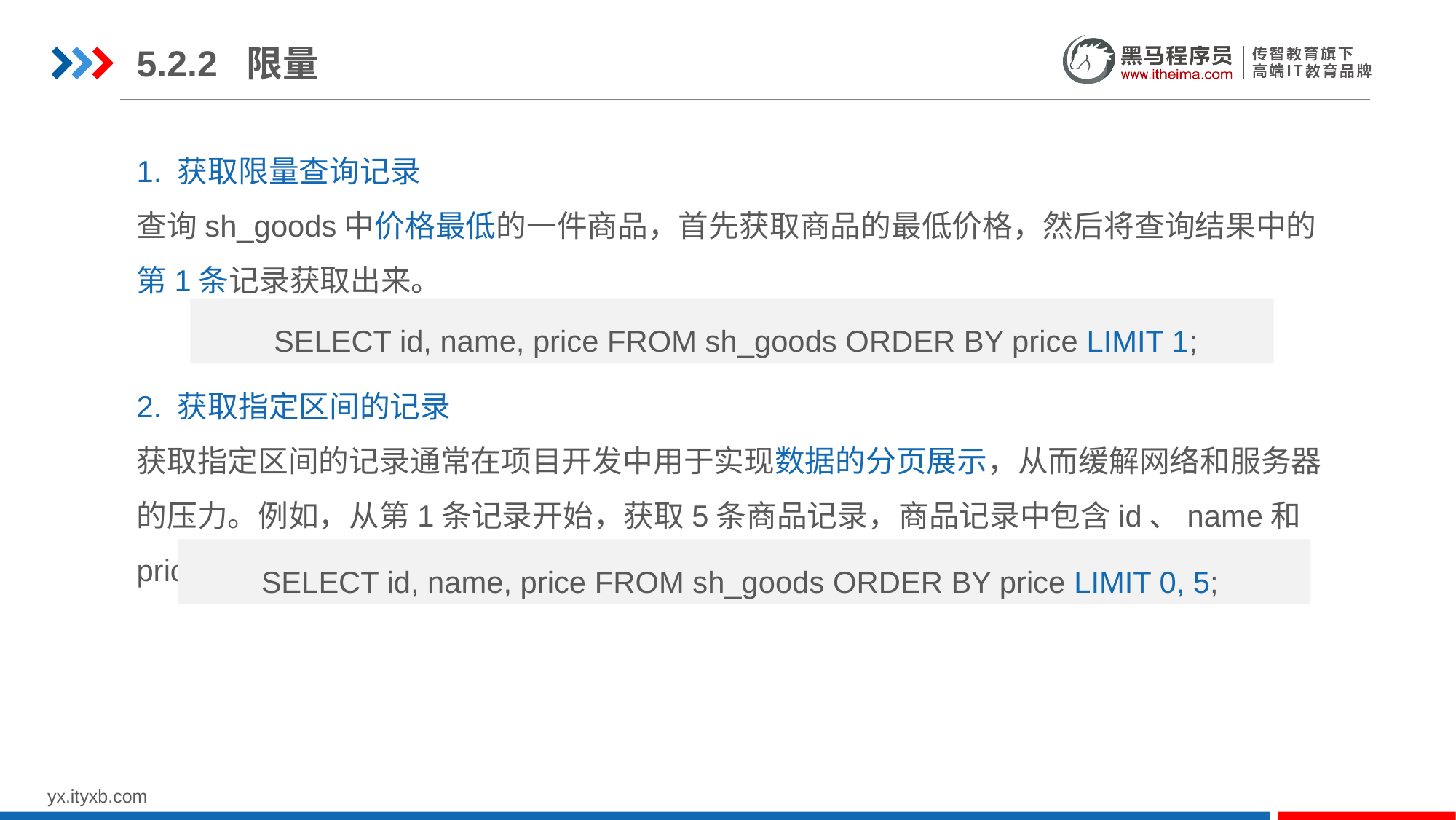

5.2.2  限量
1. 获取限量查询记录
查询sh_goods中价格最低的一件商品，首先获取商品的最低价格，然后将查询结果中的第1条记录获取出来。
SELECT id, name, price FROM sh_goods ORDER BY price LIMIT 1;
2. 获取指定区间的记录
获取指定区间的记录通常在项目开发中用于实现数据的分页展示，从而缓解网络和服务器的压力。例如，从第1条记录开始，获取5条商品记录，商品记录中包含id、name和price。
SELECT id, name, price FROM sh_goods ORDER BY price LIMIT 0, 5;